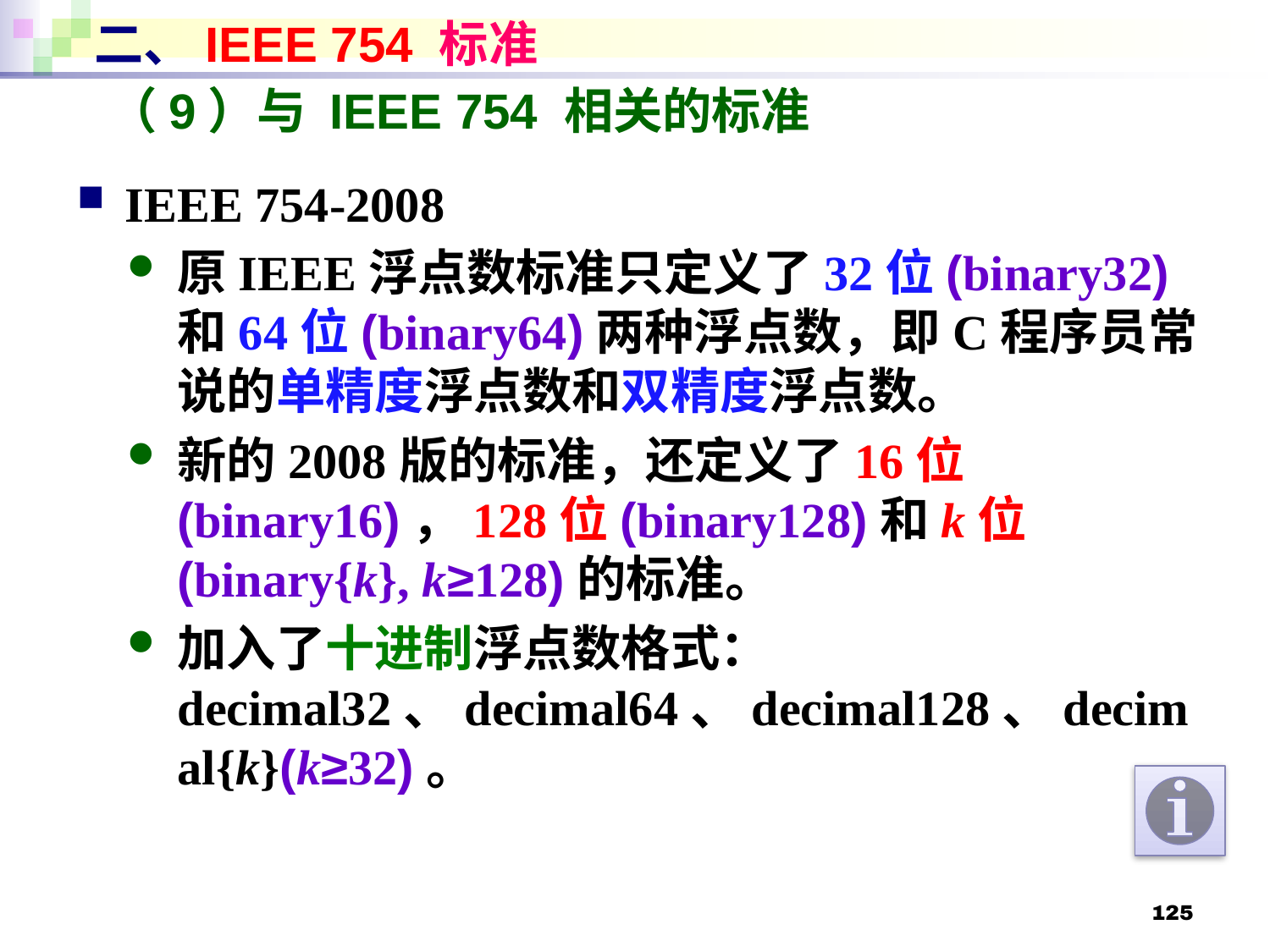

# 二、IEEE 754 标准
（9）与 IEEE 754 相关的标准
IEEE 754-2008
原IEEE浮点数标准只定义了32位(binary32)和64位(binary64)两种浮点数，即C程序员常说的单精度浮点数和双精度浮点数。
新的2008版的标准，还定义了16位(binary16)，128位(binary128)和k位(binary{k}, k≥128)的标准。
加入了十进制浮点数格式：
decimal32、decimal64、decimal128、decimal{k}(k≥32)。

125